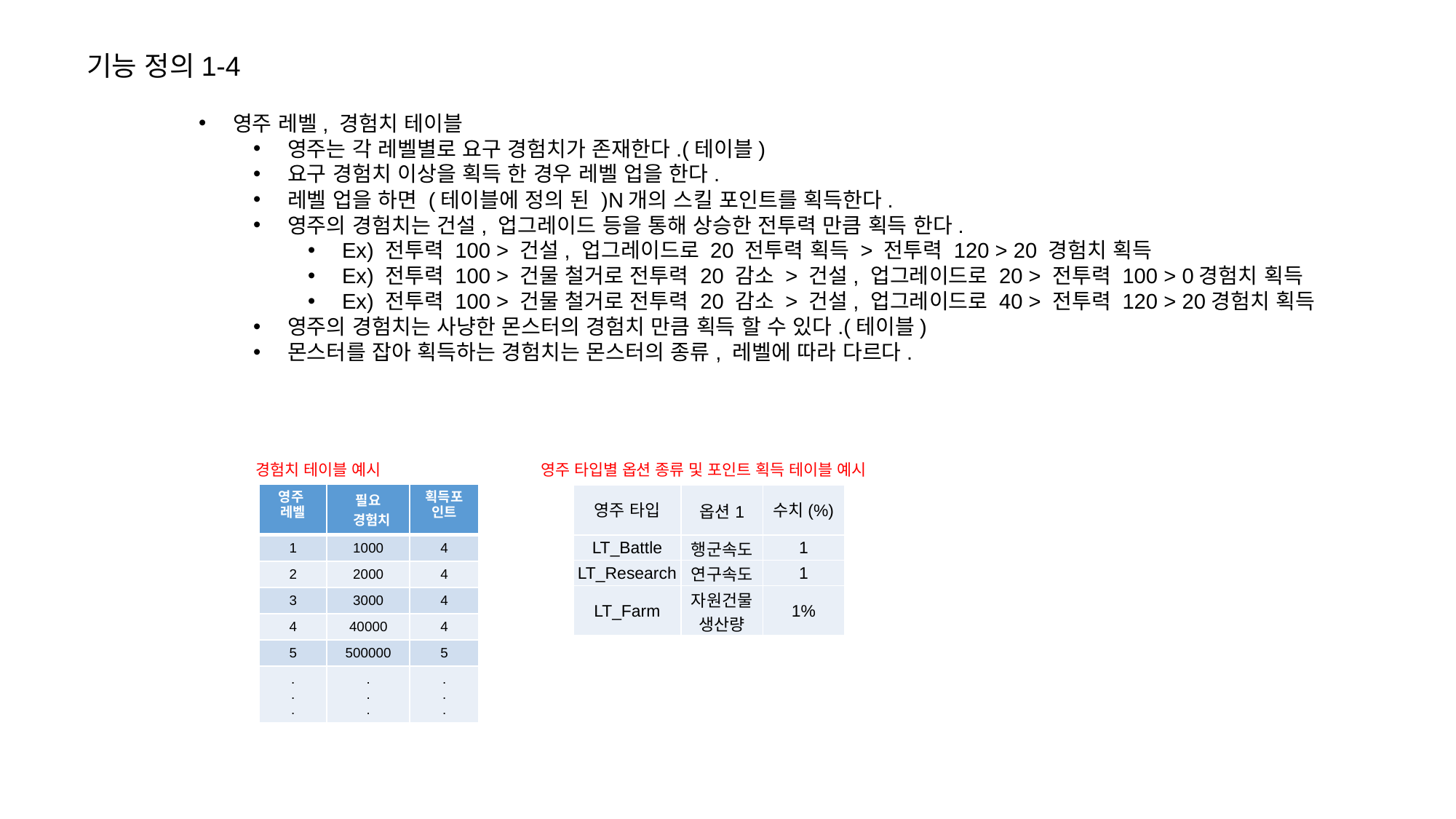

기능 정의1-4
영주 레벨, 경험치 테이블
영주는 각 레벨별로 요구 경험치가 존재한다.(테이블)
요구 경험치 이상을 획득 한 경우 레벨 업을 한다.
레벨 업을 하면 (테이블에 정의 된 )N개의 스킬 포인트를 획득한다.
영주의 경험치는 건설, 업그레이드 등을 통해 상승한 전투력 만큼 획득 한다.
Ex) 전투력 100 > 건설, 업그레이드로 20 전투력 획득 > 전투력 120 > 20 경험치 획득
Ex) 전투력 100 > 건물 철거로 전투력 20 감소 > 건설, 업그레이드로 20 > 전투력 100 > 0경험치 획득
Ex) 전투력 100 > 건물 철거로 전투력 20 감소 > 건설, 업그레이드로 40 > 전투력 120 > 20경험치 획득
영주의 경험치는 사냥한 몬스터의 경험치 만큼 획득 할 수 있다.(테이블)
몬스터를 잡아 획득하는 경험치는 몬스터의 종류, 레벨에 따라 다르다.

경험치 테이블 예시
영주 타입별 옵션 종류 및 포인트 획득 테이블 예시
| 영주 레벨 | 필요 경험치 | 획득포인트 |
| --- | --- | --- |
| 1 | 1000 | 4 |
| 2 | 2000 | 4 |
| 3 | 3000 | 4 |
| 4 | 40000 | 4 |
| 5 | 500000 | 5 |
| . . . | . . . | . . . |
| 영주 타입 | 옵션1 | 수치(%) |
| --- | --- | --- |
| LT\_Battle | 행군속도 | 1 |
| LT\_Research | 연구속도 | 1 |
| LT\_Farm | 자원건물 생산량 | 1% |